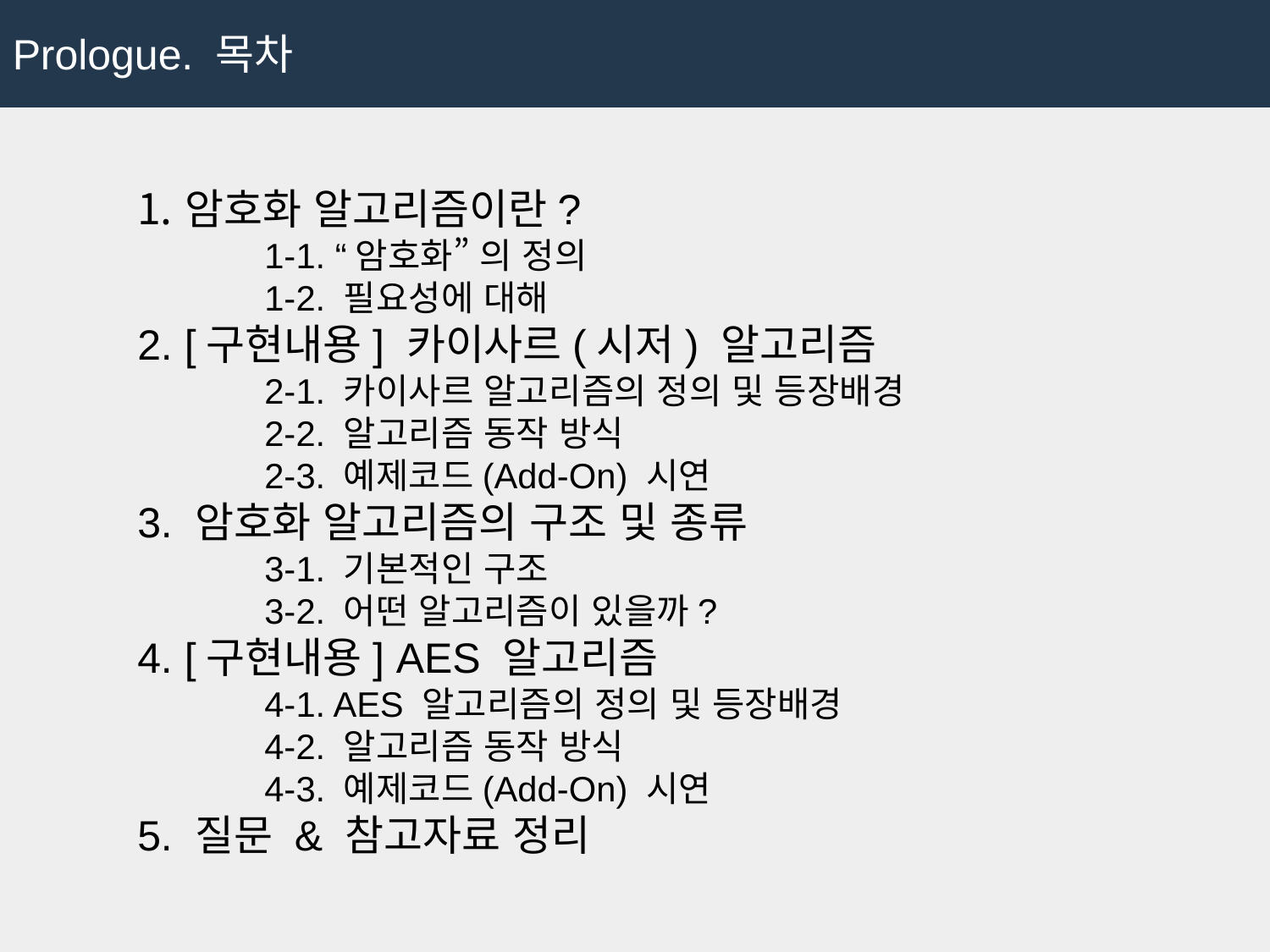

Prologue. 목차
암호화 알고리즘이란?
	1-1. “암호화” 의 정의
	1-2. 필요성에 대해
2. [구현내용] 카이사르(시저) 알고리즘
	2-1. 카이사르 알고리즘의 정의 및 등장배경
	2-2. 알고리즘 동작 방식
	2-3. 예제코드(Add-On) 시연
3. 암호화 알고리즘의 구조 및 종류
	3-1. 기본적인 구조
	3-2. 어떤 알고리즘이 있을까?
4. [구현내용] AES 알고리즘
	4-1. AES 알고리즘의 정의 및 등장배경
	4-2. 알고리즘 동작 방식
	4-3. 예제코드(Add-On) 시연
5. 질문 & 참고자료 정리